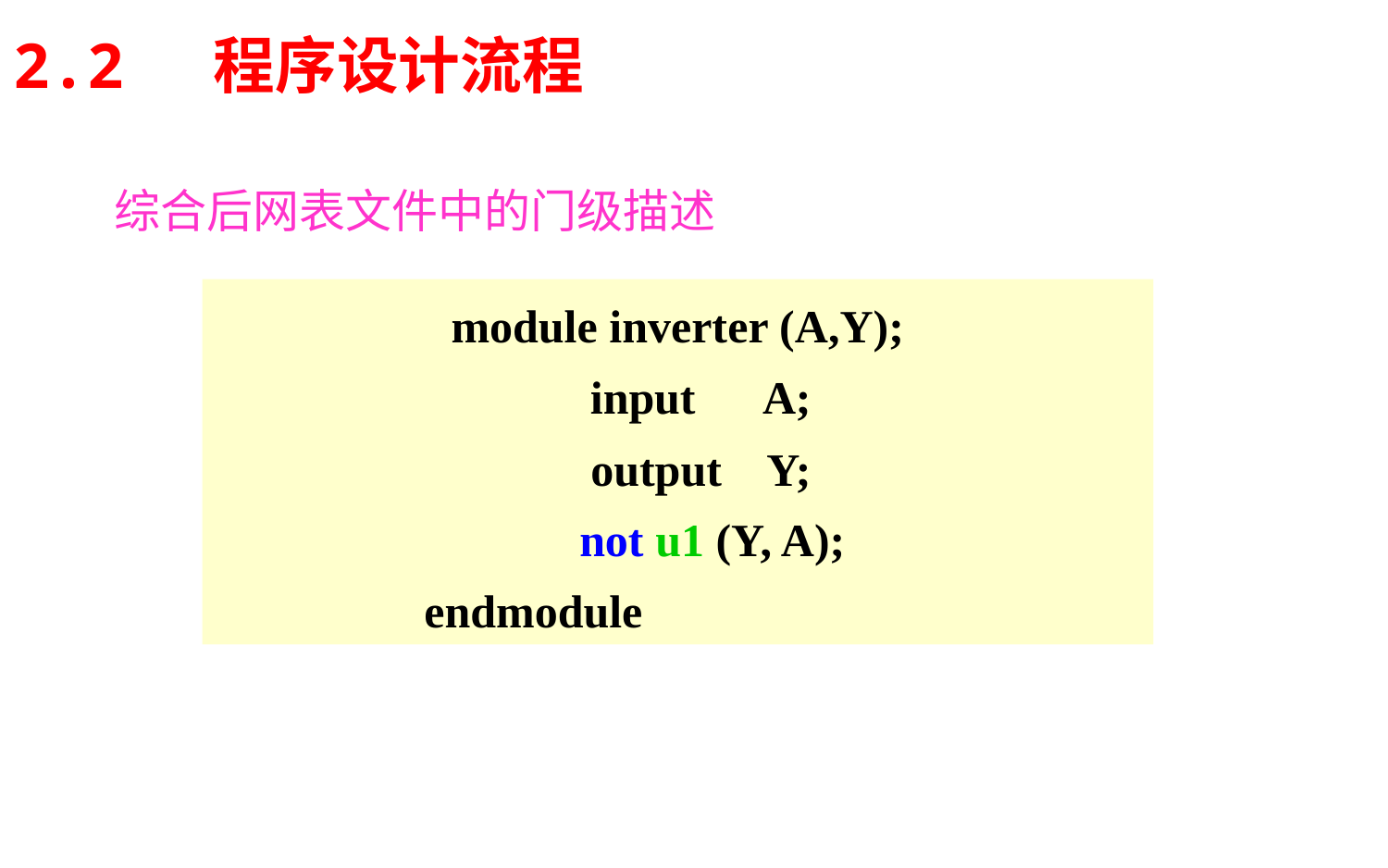

2.2  程序设计流程
综合后网表文件中的门级描述

module inverter (A,Y);
    input      A;
    output    Y;
      not u1 (Y, A);
                  endmodule